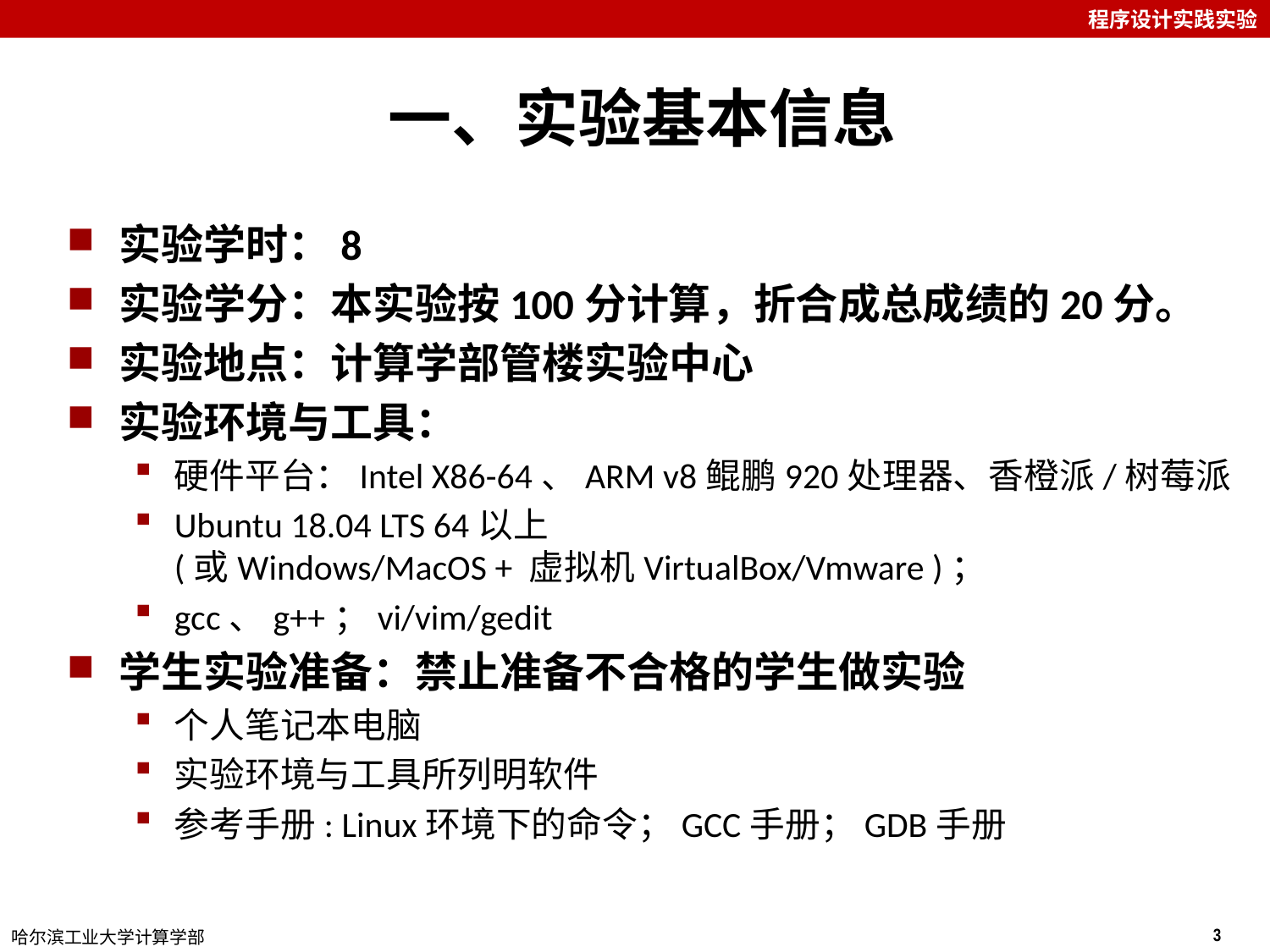

# 一、实验基本信息
实验学时：8
实验学分：本实验按100分计算，折合成总成绩的20分。
实验地点：计算学部管楼实验中心
实验环境与工具：
硬件平台：Intel X86-64、ARM v8鲲鹏920处理器、香橙派/树莓派
Ubuntu 18.04 LTS 64以上
(或Windows/MacOS + 虚拟机VirtualBox/Vmware )；
gcc、g++；vi/vim/gedit
学生实验准备：禁止准备不合格的学生做实验
个人笔记本电脑
实验环境与工具所列明软件
参考手册: Linux环境下的命令；GCC手册；GDB手册